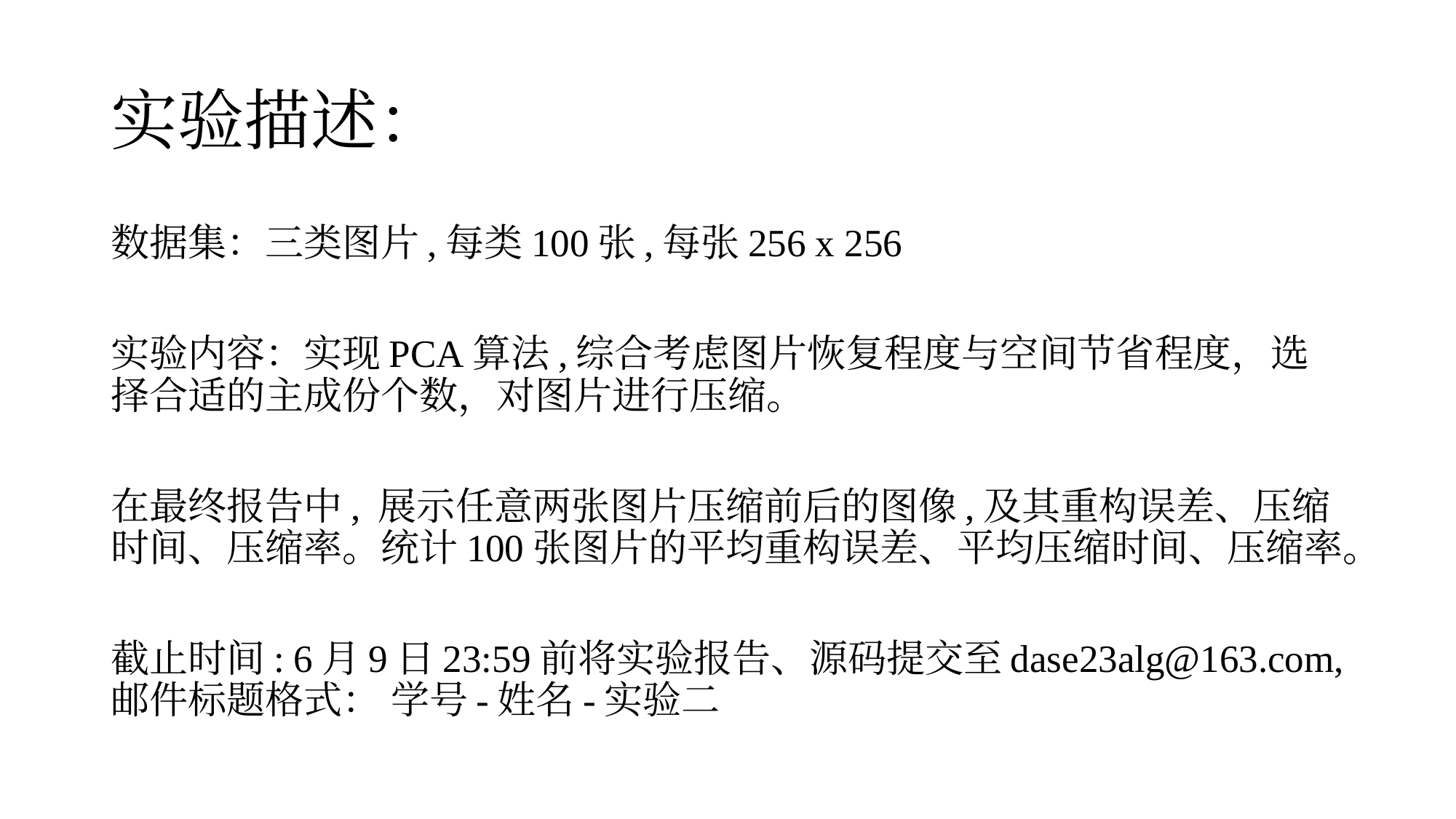

# 实验描述：
数据集：三类图片,每类100张,每张256 x 256

实验内容：实现PCA算法,综合考虑图片恢复程度与空间节省程度，选择合适的主成份个数，对图片进行压缩。

在最终报告中, 展示任意两张图片压缩前后的图像,及其重构误差、压缩时间、压缩率。统计100张图片的平均重构误差、平均压缩时间、压缩率。

截止时间: 6月9日23:59前将实验报告、源码提交至dase23alg@163.com,邮件标题格式： 学号-姓名-实验二